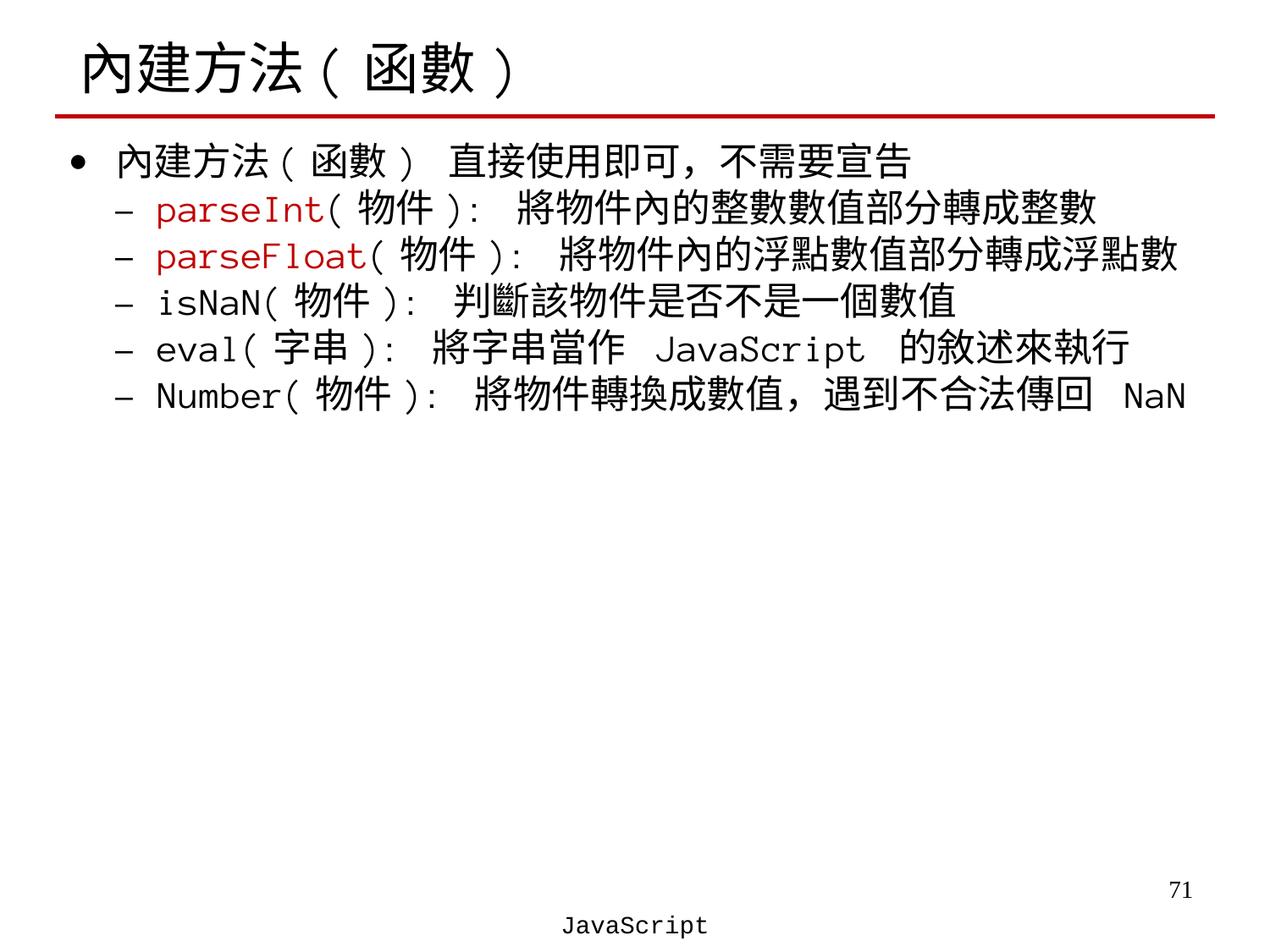

# 內建方法(函數)
內建方法(函數) 直接使用即可，不需要宣告
- parseInt(物件): 將物件內的整數數值部分轉成整數
- parseFloat(物件): 將物件內的浮點數值部分轉成浮點數
- isNaN(物件): 判斷該物件是否不是一個數值
- eval(字串): 將字串當作 JavaScript 的敘述來執行
- Number(物件): 將物件轉換成數值，遇到不合法傳回 NaN

71
JavaScript